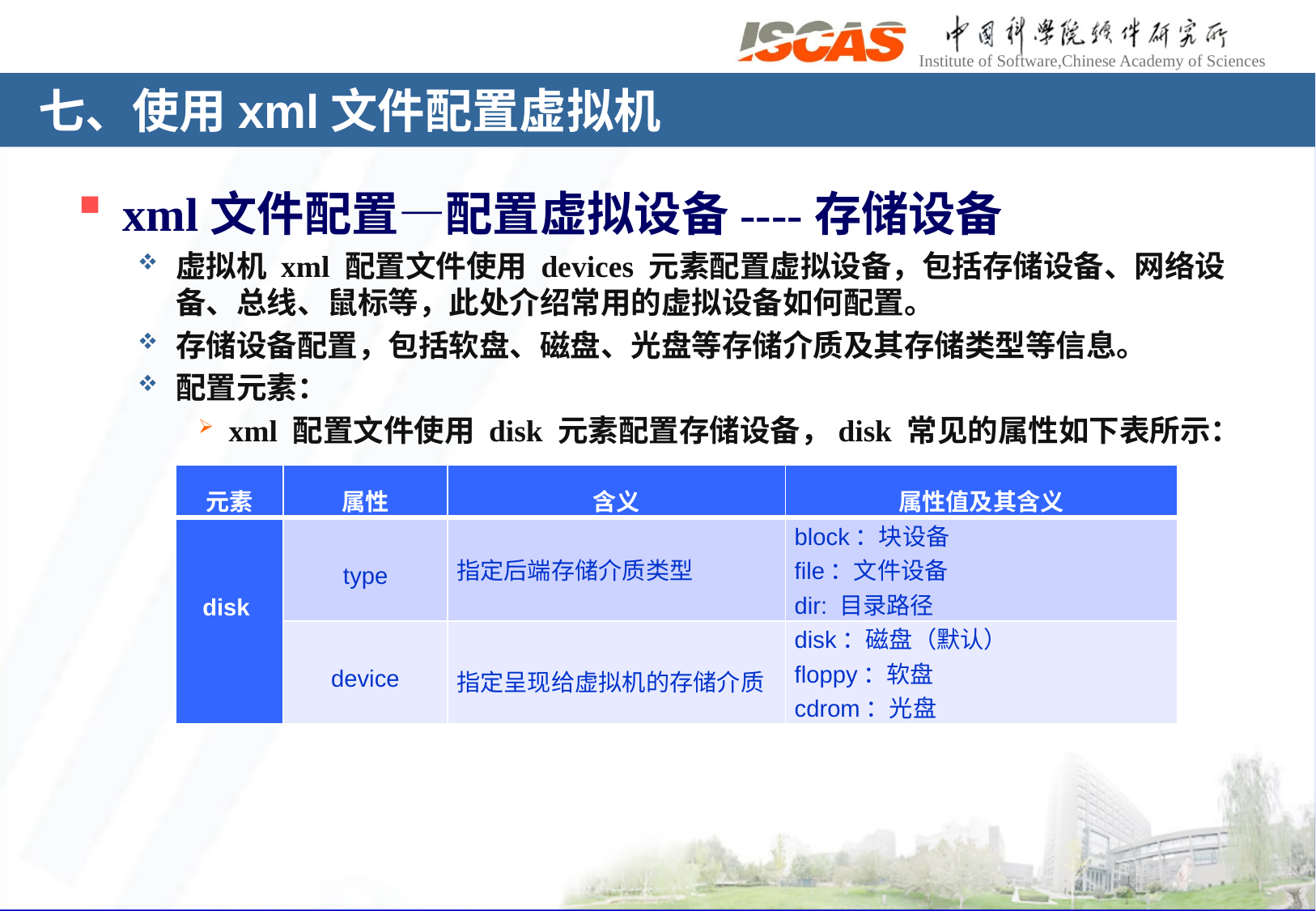

# 七、使用xml文件配置虚拟机
xml文件配置—配置虚拟设备----存储设备
虚拟机 xml 配置文件使用 devices 元素配置虚拟设备，包括存储设备、网络设备、总线、鼠标等，此处介绍常用的虚拟设备如何配置。
存储设备配置，包括软盘、磁盘、光盘等存储介质及其存储类型等信息。
配置元素：
xml 配置文件使用 disk 元素配置存储设备，disk 常见的属性如下表所示：

| 元素 | 属性 | 含义 | 属性值及其含义 |
| --- | --- | --- | --- |
| disk | type | 指定后端存储介质类型 | block：块设备 file：文件设备 dir: 目录路径 |
|  | device | 指定呈现给虚拟机的存储介质 | disk：磁盘（默认） floppy：软盘 cdrom：光盘 |